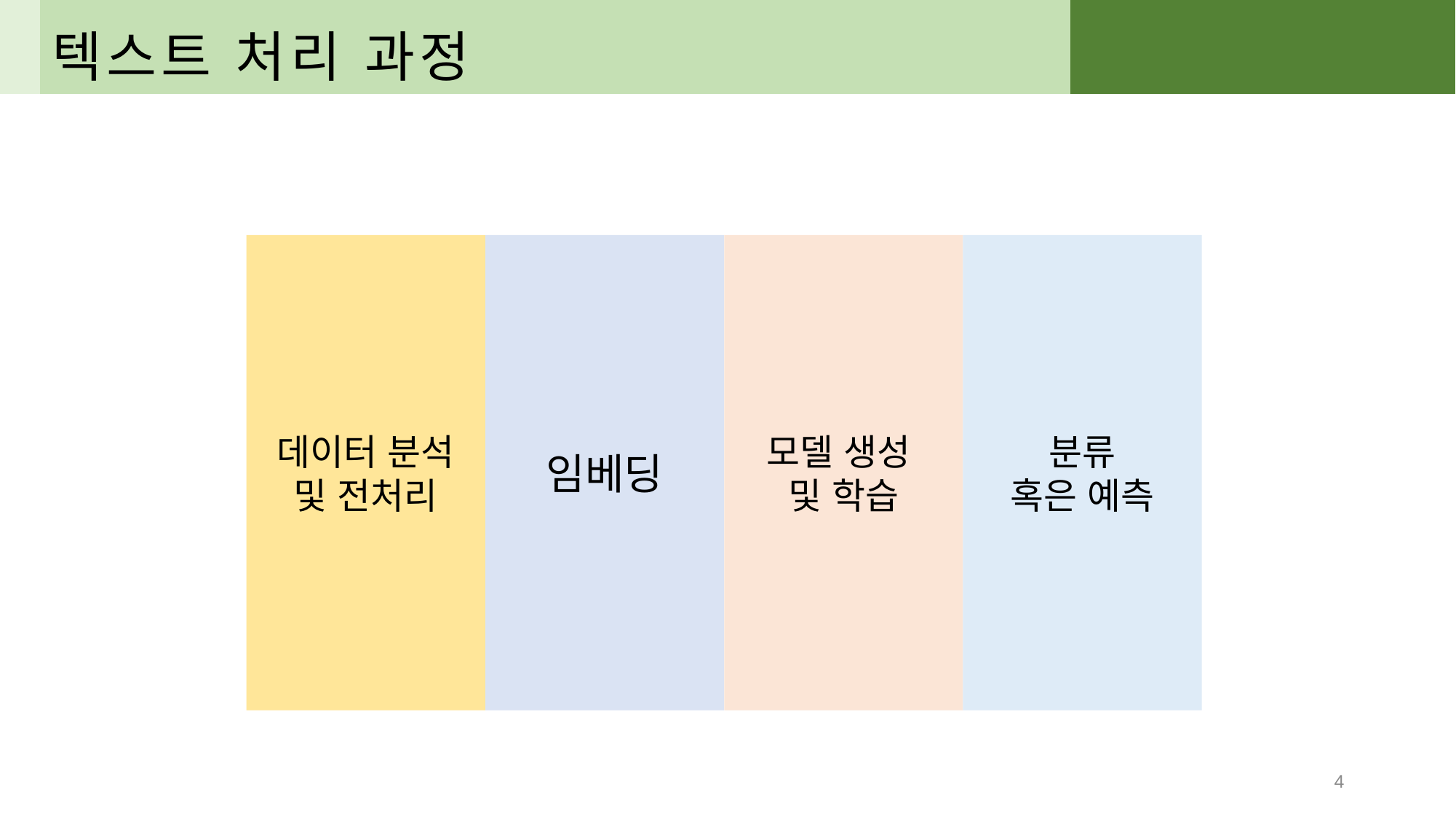

텍스트 처리 과정

데이터 분석 및 전처리
분류
혹은 예측
임베딩
모델 생성
및 학습
4